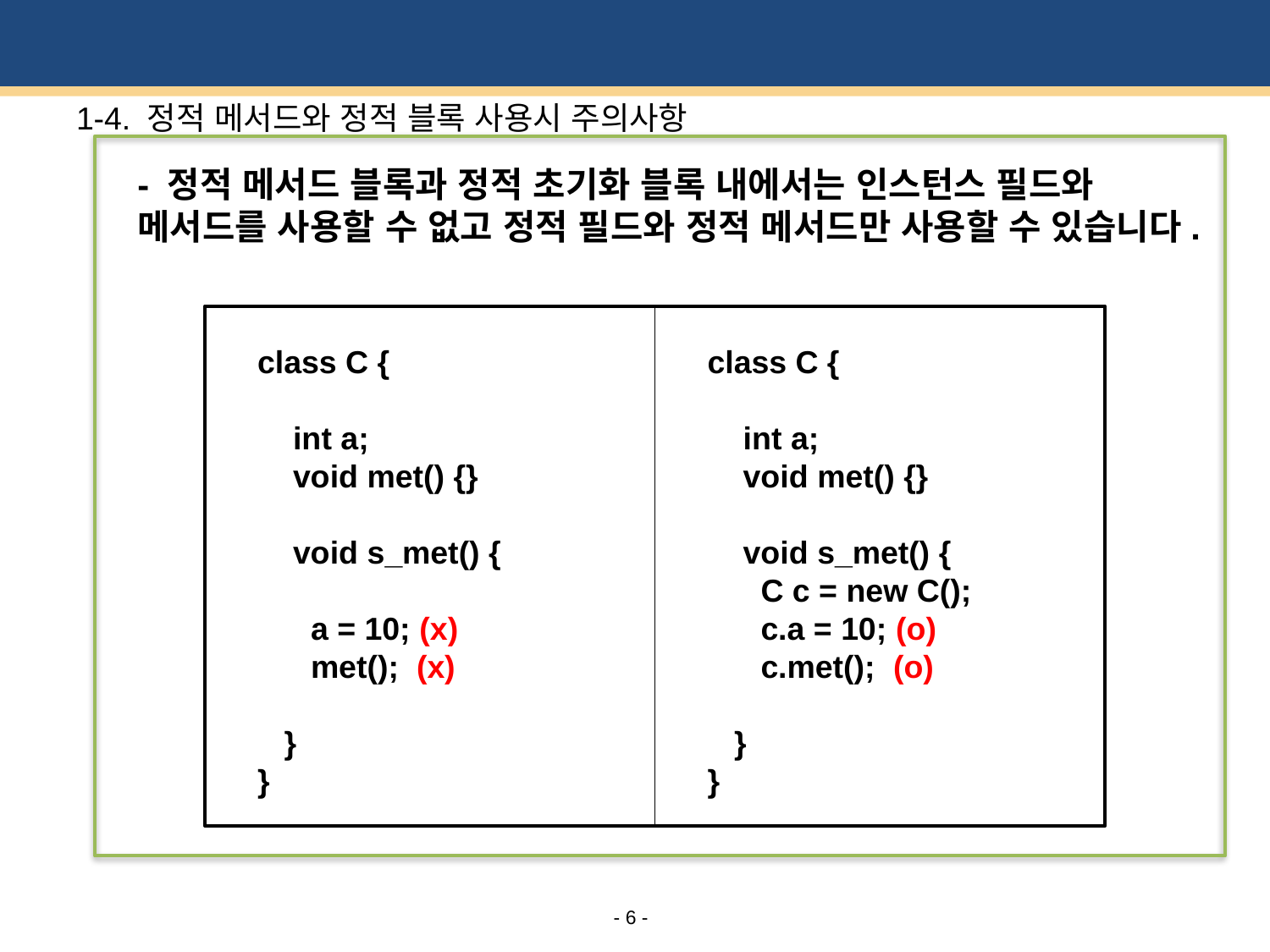

# 1-4. 정적 메서드와 정적 블록 사용시 주의사항

- 정적 메서드 블록과 정적 초기화 블록 내에서는 인스턴스 필드와 메서드를 사용할 수 없고 정적 필드와 정적 메서드만 사용할 수 있습니다.

class C {

    int a;
    void met() {}

    void s_met() {

      a = 10; (x)
      met();  (x)

   }
}
class C {

    int a;
    void met() {}

    void s_met() {
      C c = new C();
      c.a = 10; (o)
      c.met();  (o)

   }
}